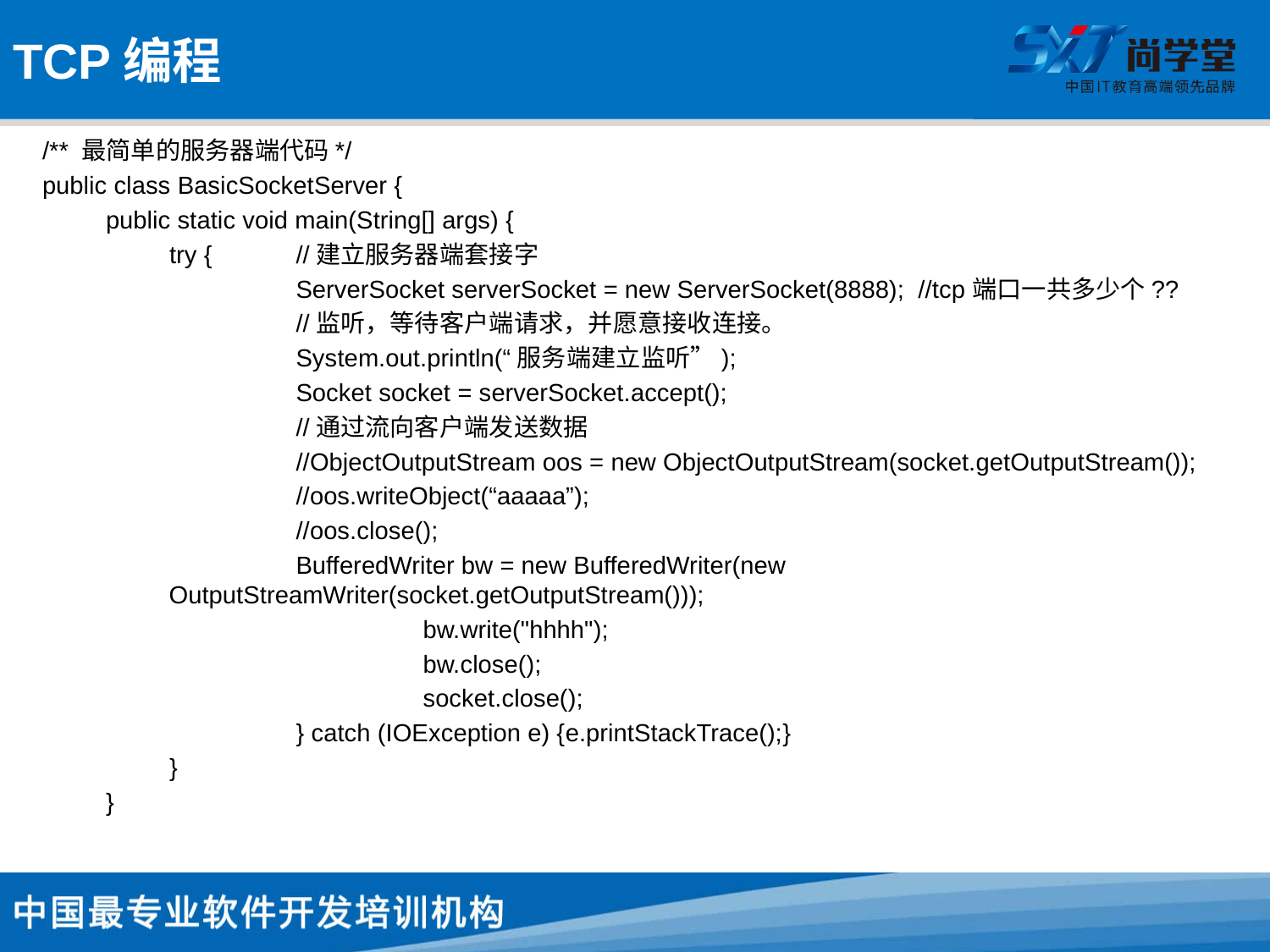

# TCP编程
/** 最简单的服务器端代码*/
public class BasicSocketServer {
public static void main(String[] args) {
try {	//建立服务器端套接字
	ServerSocket serverSocket = new ServerSocket(8888);  //tcp端口一共多少个??
	//监听，等待客户端请求，并愿意接收连接。
	System.out.println(“服务端建立监听”);
	Socket socket = serverSocket.accept();
	//通过流向客户端发送数据
	//ObjectOutputStream oos = new ObjectOutputStream(socket.getOutputStream());
	//oos.writeObject(“aaaaa”);
	//oos.close();
	BufferedWriter bw = new BufferedWriter(new OutputStreamWriter(socket.getOutputStream()));
		bw.write("hhhh");
		bw.close();
		socket.close();
	} catch (IOException e) {e.printStackTrace();}
}
}